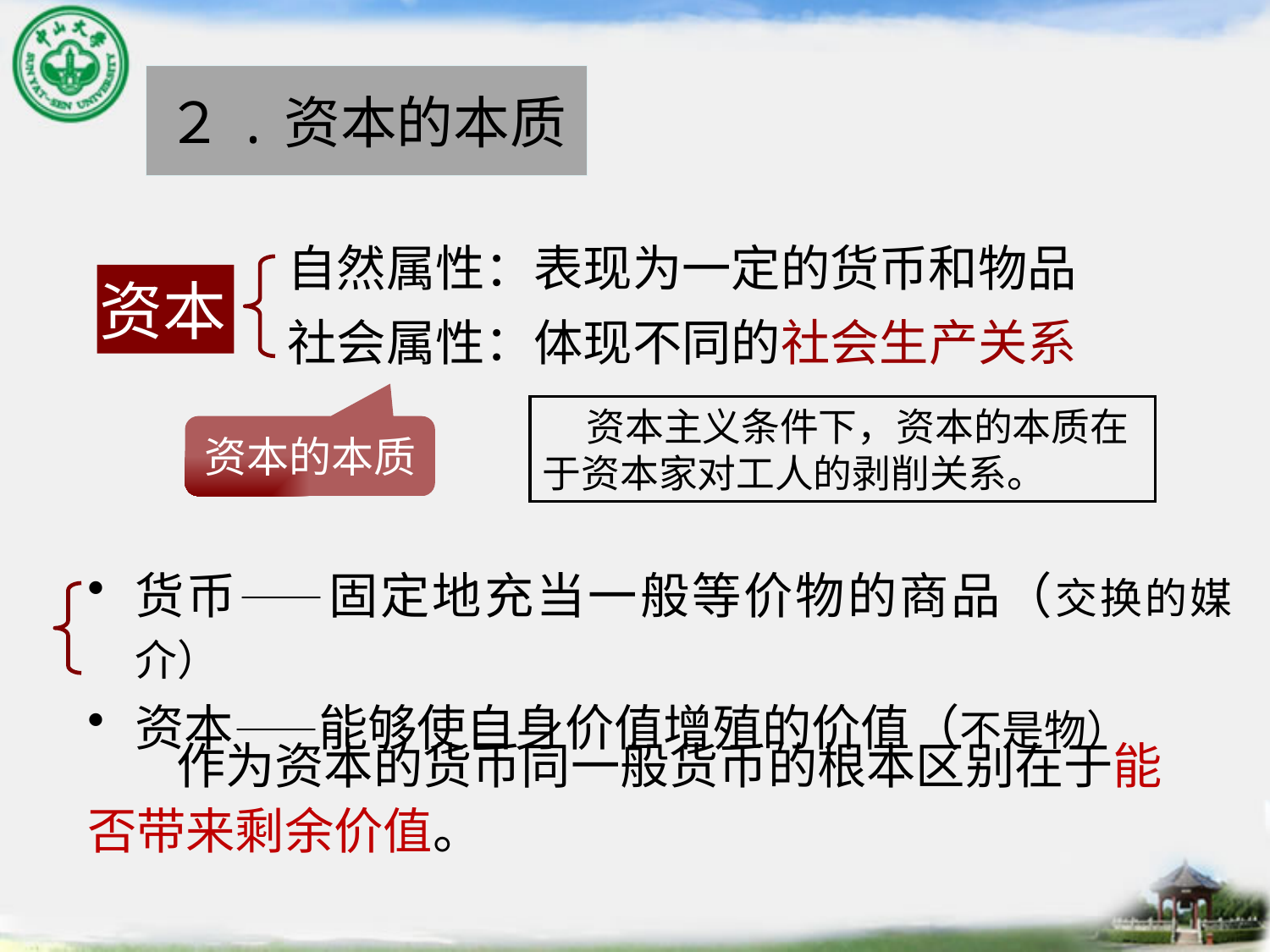

# ２.资本的本质
自然属性：表现为一定的货币和物品
社会属性：体现不同的社会生产关系

资本
    资本主义条件下，资本的本质在于资本家对工人的剥削关系。
资本的本质
货币——固定地充当一般等价物的商品（交换的媒介）
资本——能够使自身价值增殖的价值（不是物）

       作为资本的货币同一般货币的根本区别在于能否带来剩余价值。